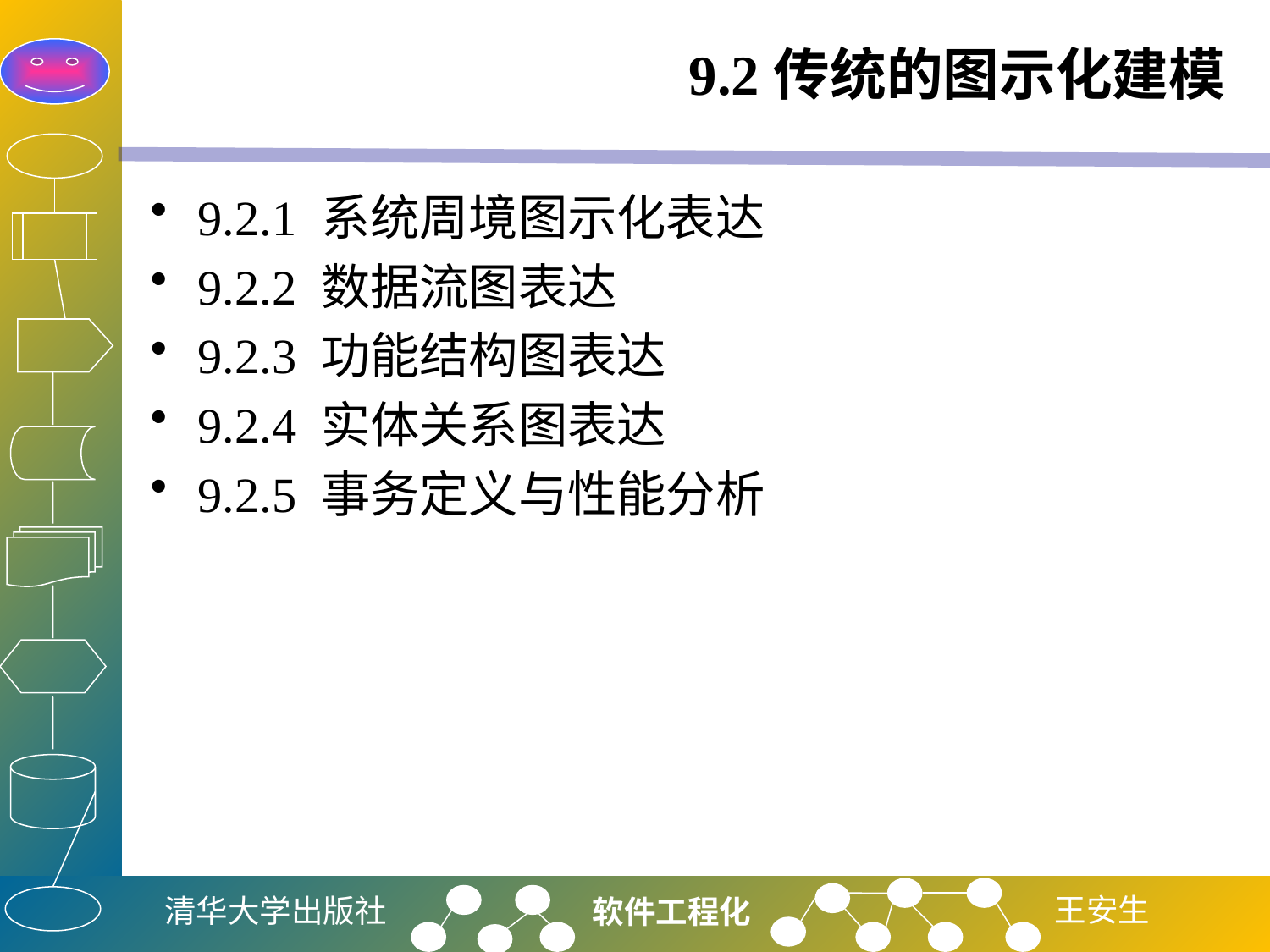

# 9.2传统的图示化建模
9.2.1 系统周境图示化表达
9.2.2 数据流图表达
9.2.3 功能结构图表达
9.2.4 实体关系图表达
9.2.5 事务定义与性能分析